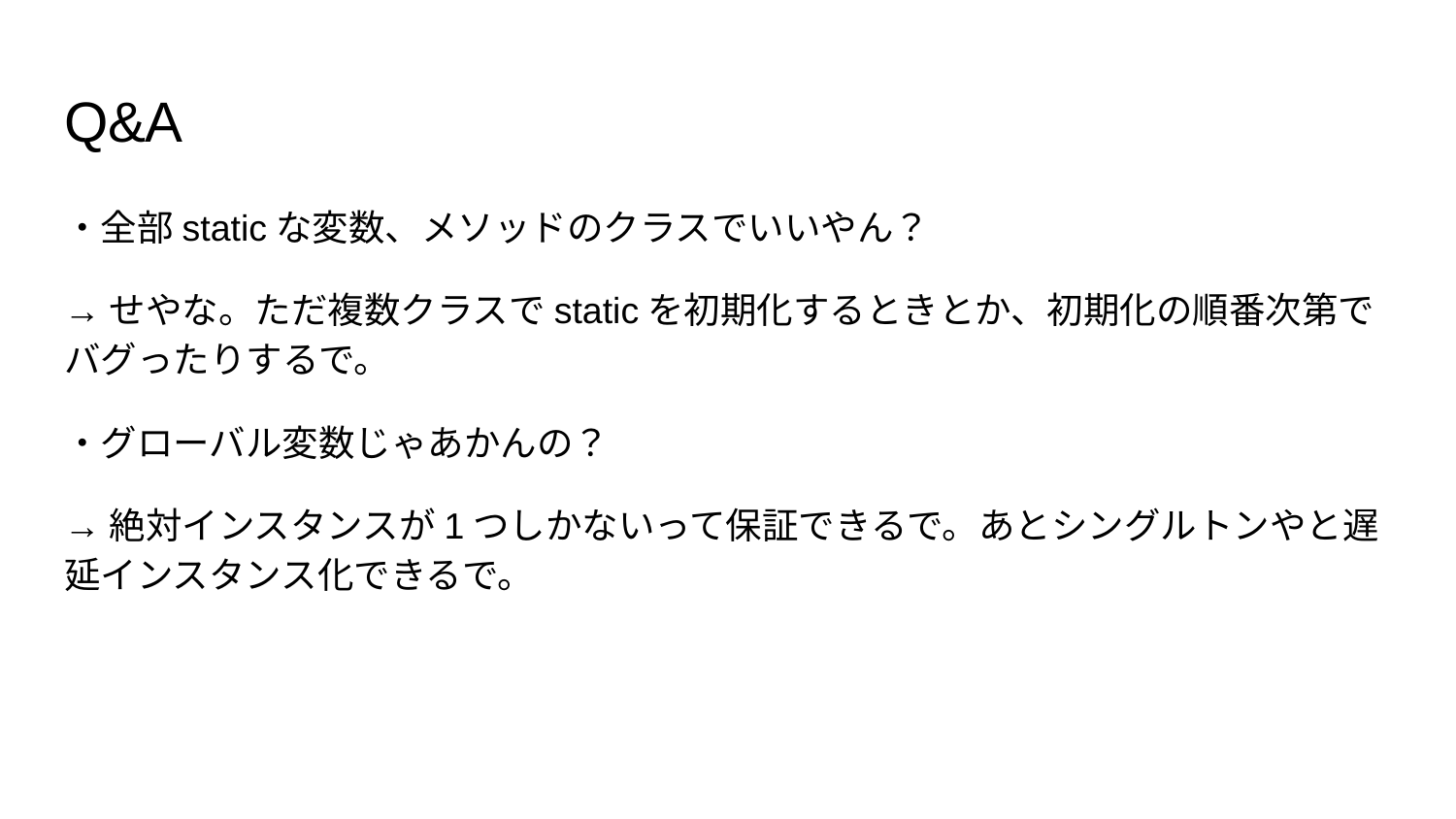

# Q&A
・全部staticな変数、メソッドのクラスでいいやん？
→せやな。ただ複数クラスでstaticを初期化するときとか、初期化の順番次第でバグったりするで。
・グローバル変数じゃあかんの？
→絶対インスタンスが1つしかないって保証できるで。あとシングルトンやと遅延インスタンス化できるで。